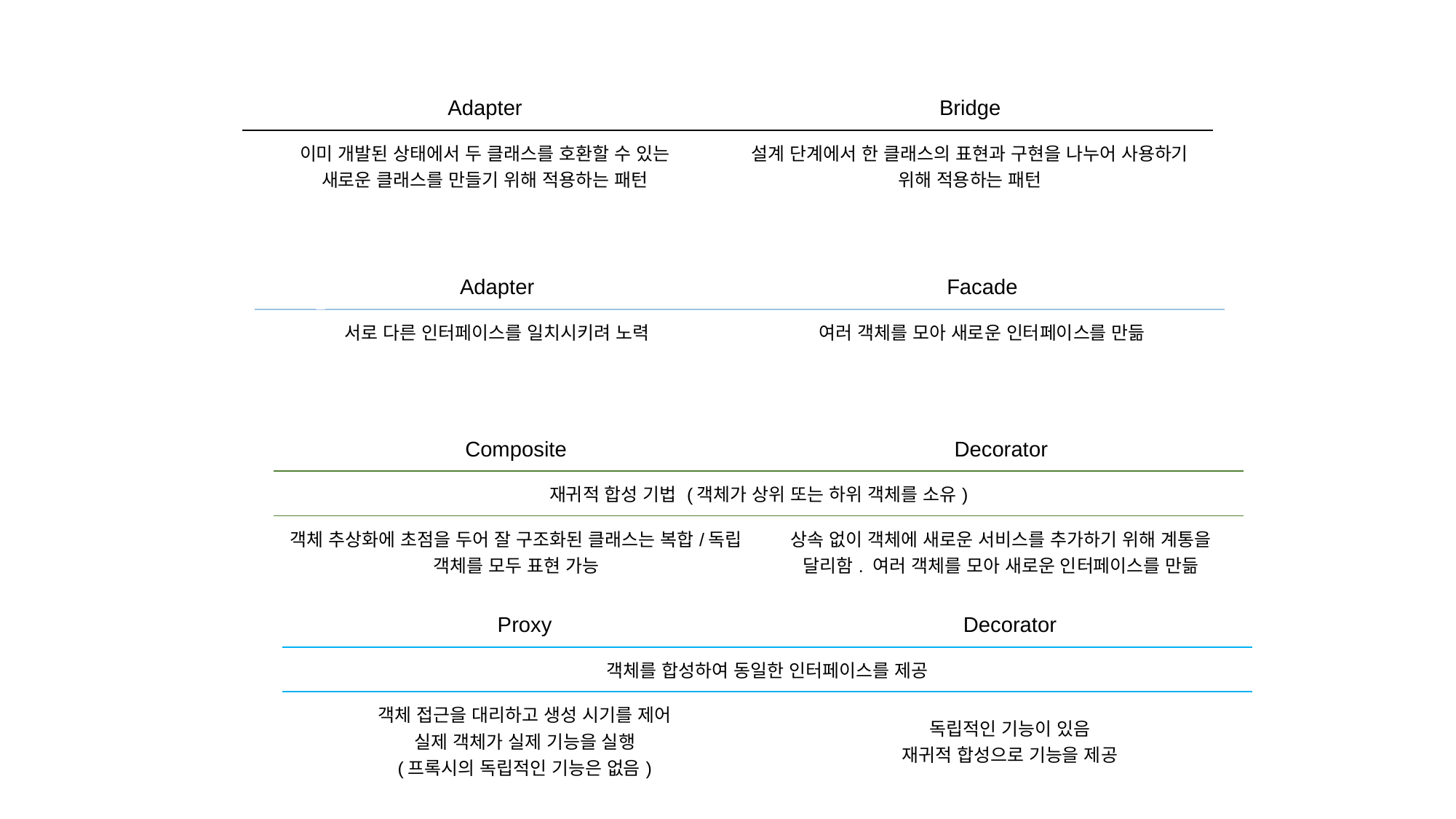

| Adapter | Bridge |
| --- | --- |
| 이미 개발된 상태에서 두 클래스를 호환할 수 있는 새로운 클래스를 만들기 위해 적용하는 패턴 | 설계 단계에서 한 클래스의 표현과 구현을 나누어 사용하기 위해 적용하는 패턴 |

| Adapter | Facade |
| --- | --- |
| 서로 다른 인터페이스를 일치시키려 노력 | 여러 객체를 모아 새로운 인터페이스를 만듦 |

| Composite | Decorator |
| --- | --- |
| 재귀적 합성 기법 (객체가 상위 또는 하위 객체를 소유) |  |
| 객체 추상화에 초점을 두어 잘 구조화된 클래스는 복합/독립 객체를 모두 표현 가능 | 상속 없이 객체에 새로운 서비스를 추가하기 위해 계통을 달리함. 여러 객체를 모아 새로운 인터페이스를 만듦 |

| Proxy | Decorator |
| --- | --- |
| 객체를 합성하여 동일한 인터페이스를 제공 |  |
| 객체 접근을 대리하고 생성 시기를 제어 실제 객체가 실제 기능을 실행 (프록시의 독립적인 기능은 없음) | 독립적인 기능이 있음 재귀적 합성으로 기능을 제공 |